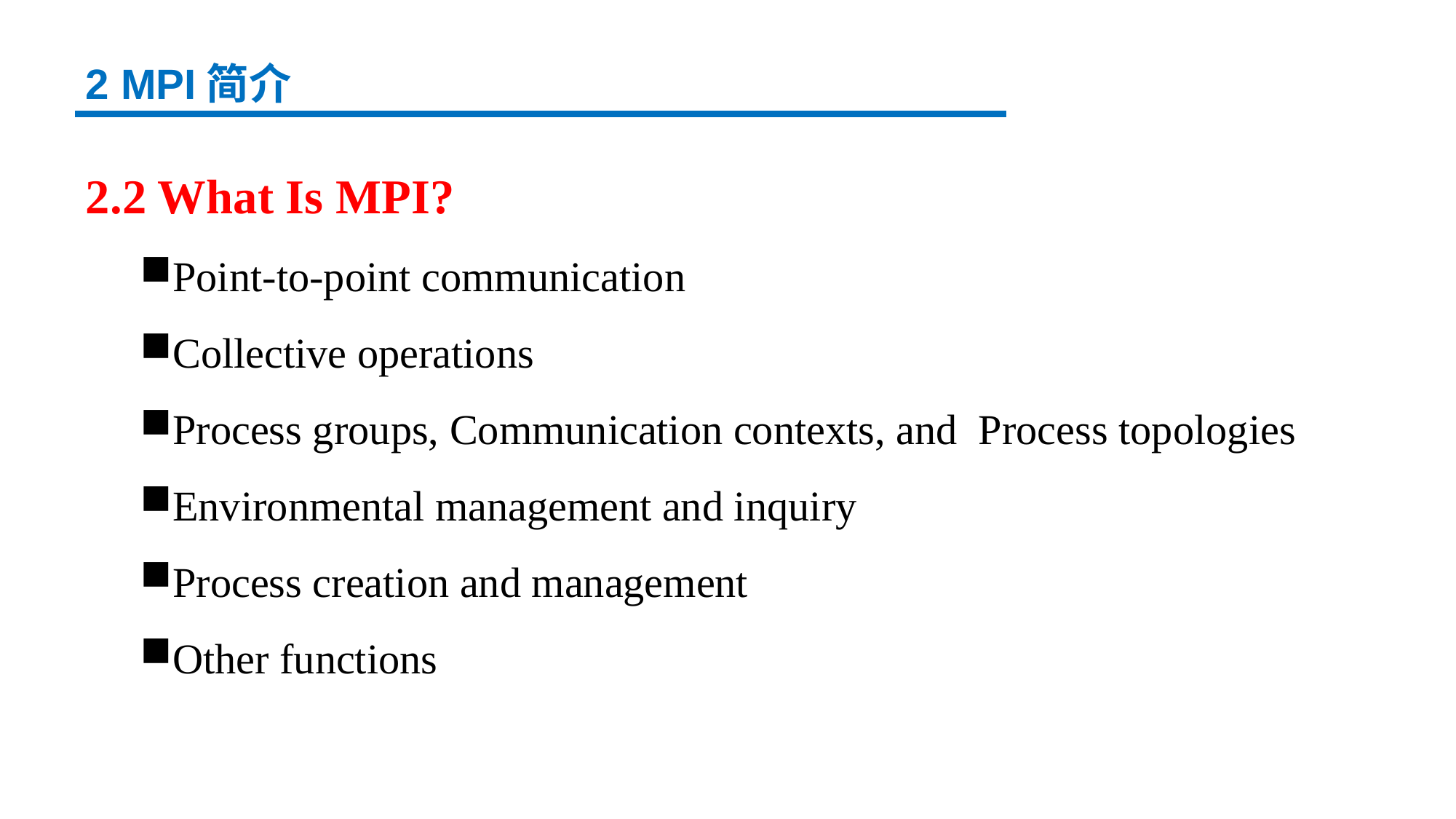

2 MPI简介
2.2 What Is MPI?
Point-to-point communication
Collective operations
Process groups, Communication contexts, and  Process topologies
Environmental management and inquiry
Process creation and management
Other functions